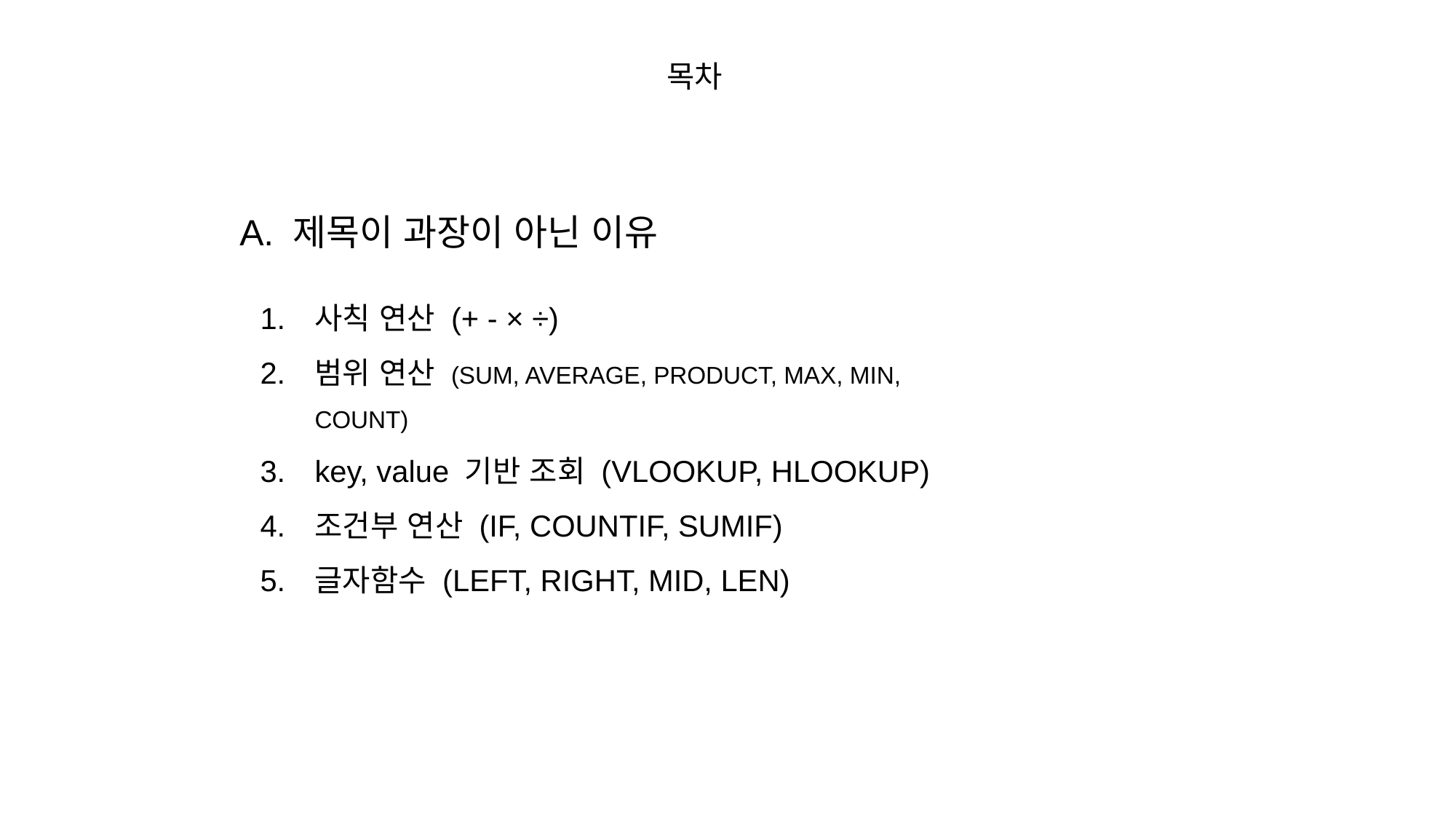

목차
A. 제목이 과장이 아닌 이유
사칙 연산 (+ - × ÷)
범위 연산 (SUM, AVERAGE, PRODUCT, MAX, MIN, COUNT)
key, value 기반 조회 (VLOOKUP, HLOOKUP)
조건부 연산 (IF, COUNTIF, SUMIF)
글자함수 (LEFT, RIGHT, MID, LEN)